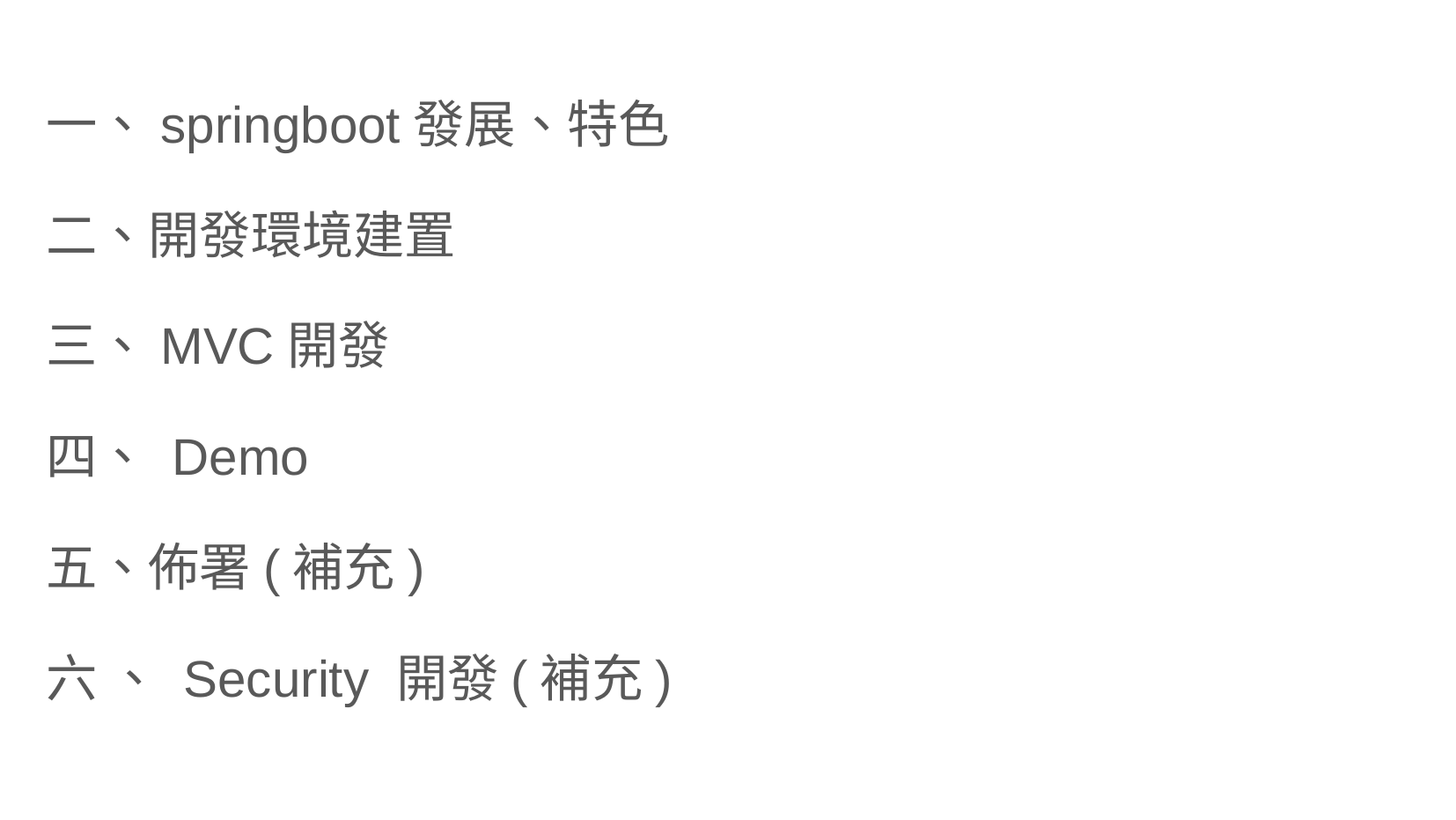

一、springboot發展、特色
二、開發環境建置
三、MVC開發
四、 Demo
五、佈署(補充)
六 、 Security 開發(補充)